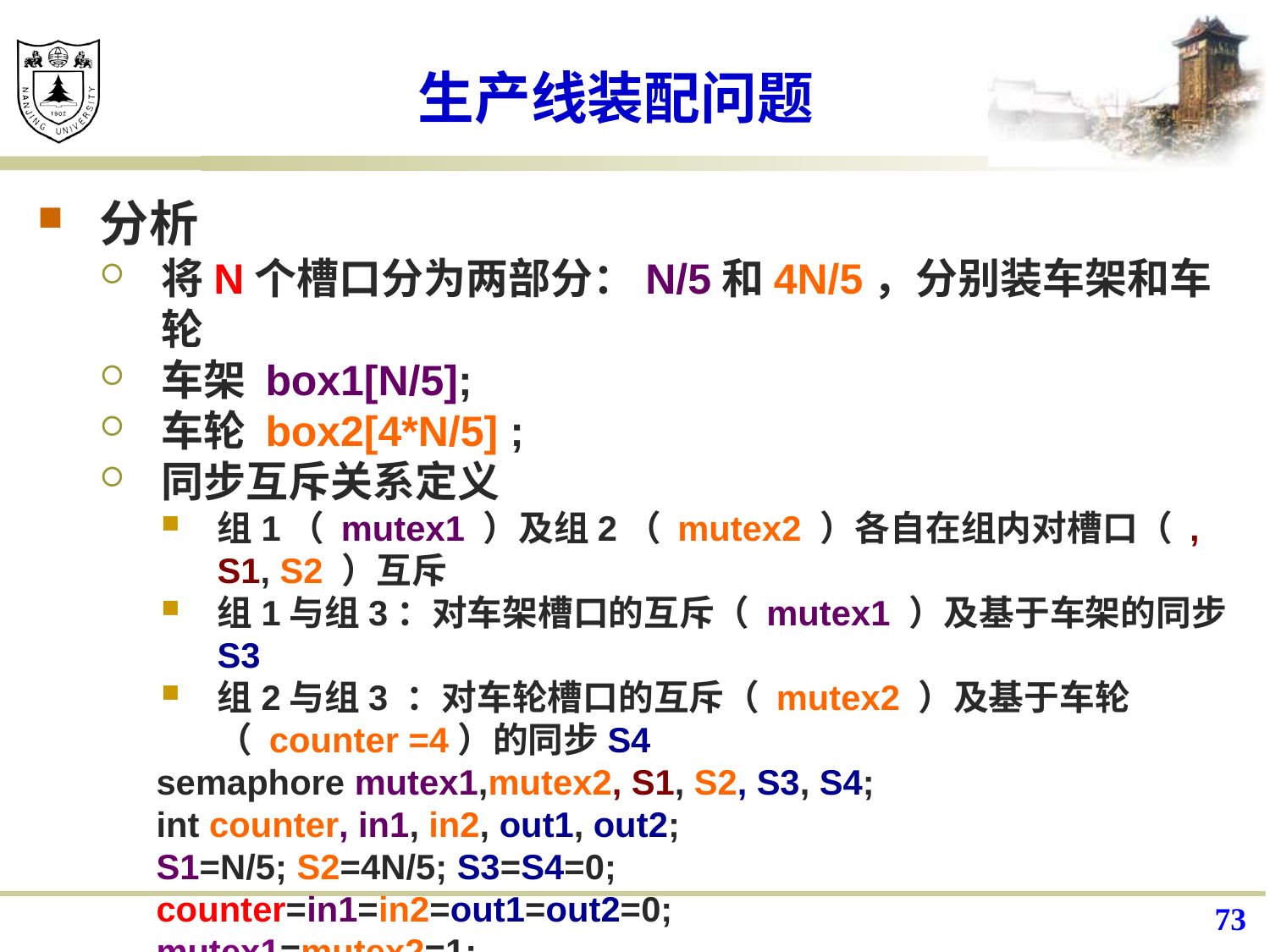

# 生产线装配问题
分析
将N个槽口分为两部分：N/5和4N/5，分别装车架和车轮
车架 box1[N/5];
车轮 box2[4*N/5] ;
同步互斥关系定义
组1（ mutex1 ）及组2（ mutex2 ）各自在组内对槽口（ , S1, S2 ）互斥
组1与组3：对车架槽口的互斥（ mutex1 ）及基于车架的同步S3
组2与组3 ：对车轮槽口的互斥（ mutex2 ）及基于车轮（ counter =4）的同步S4
semaphore mutex1,mutex2, S1, S2, S3, S4;
int counter, in1, in2, out1, out2;
S1=N/5; S2=4N/5; S3=S4=0;
counter=in1=in2=out1=out2=0;
mutex1=mutex2=1;

73